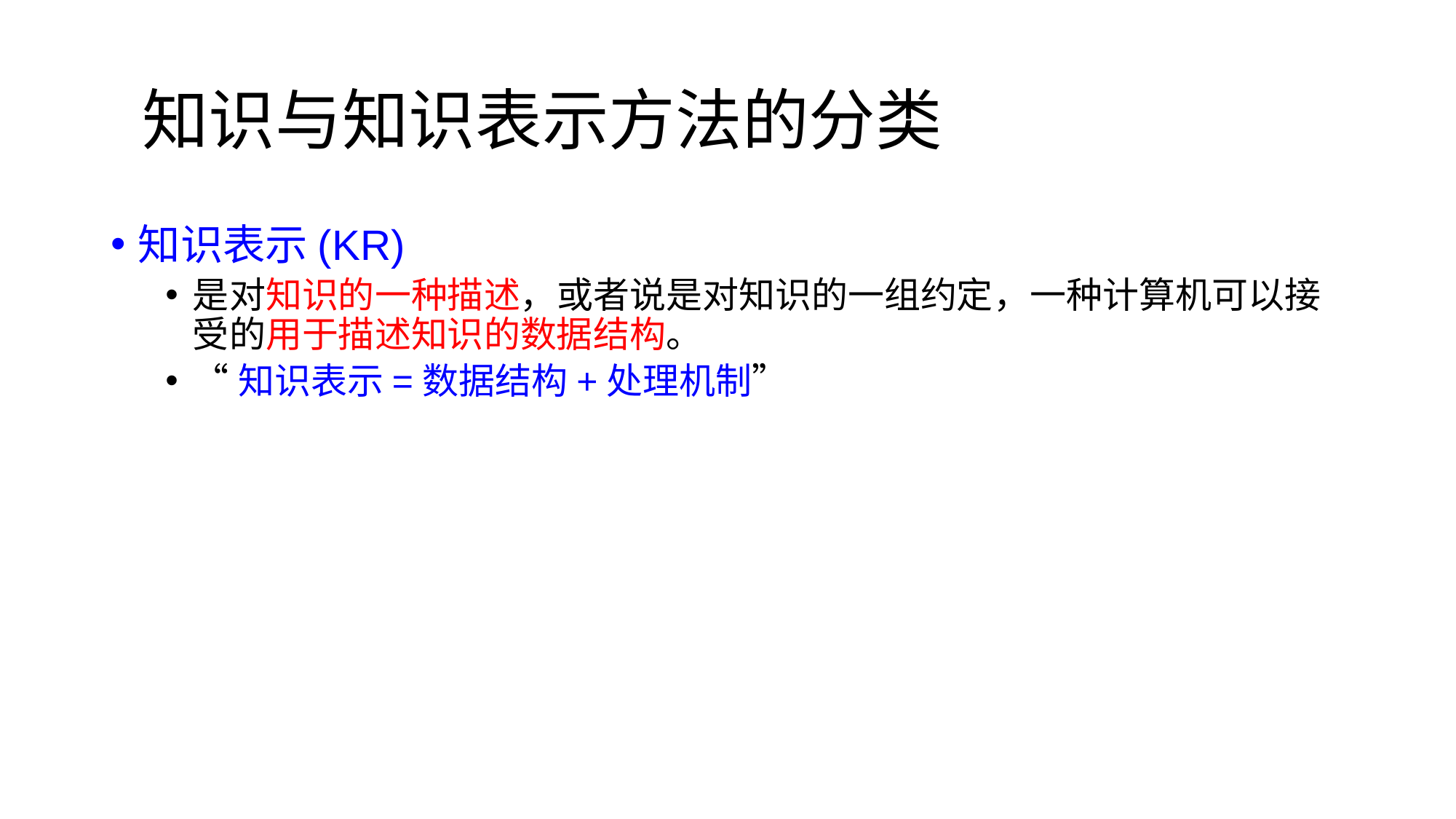

# 知识与知识表示方法的分类
知识表示(KR)
是对知识的一种描述，或者说是对知识的一组约定，一种计算机可以接受的用于描述知识的数据结构。
“知识表示=数据结构+处理机制”